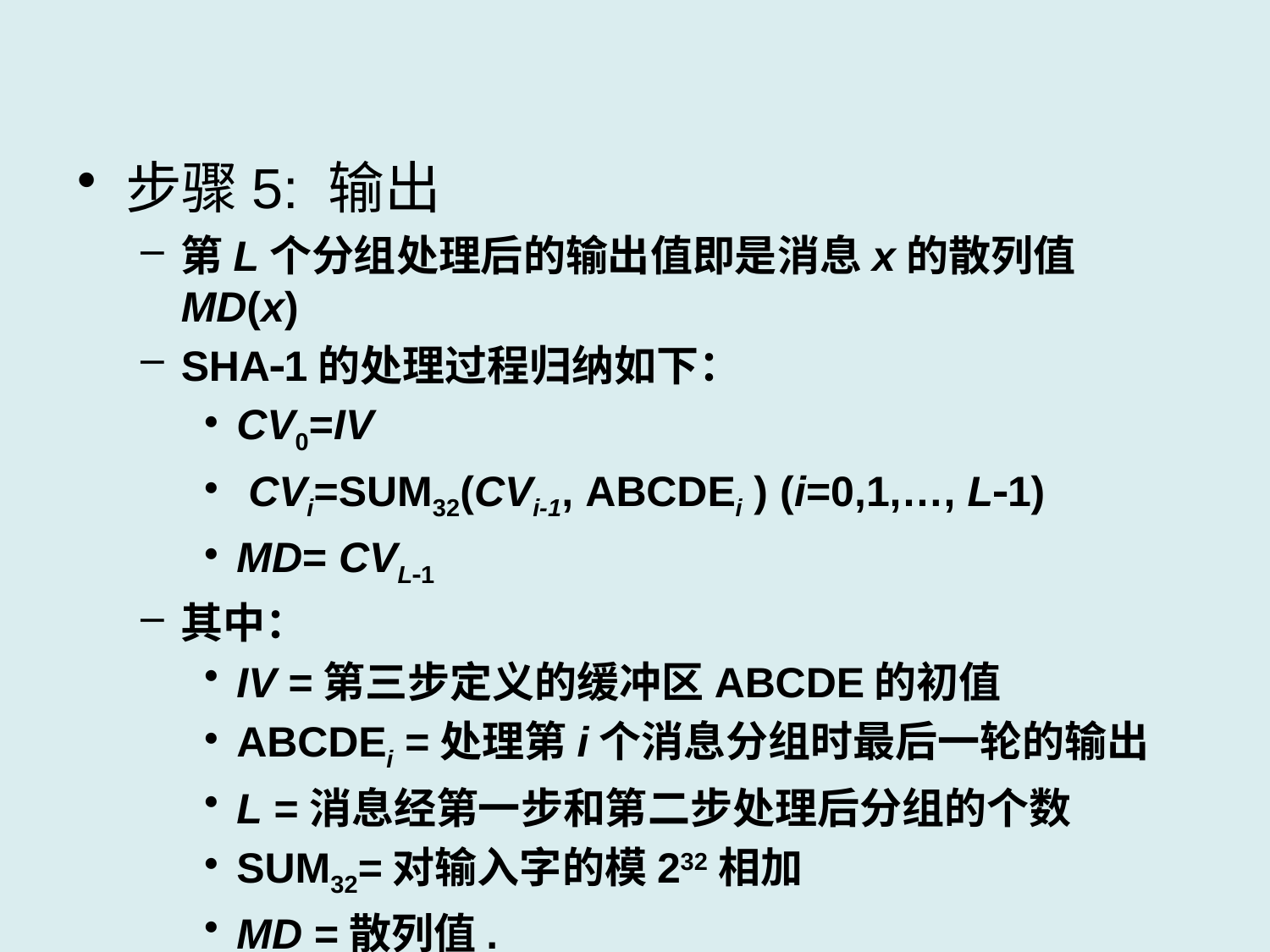

步骤5: 输出
第L个分组处理后的输出值即是消息x的散列值MD(x)
SHA−1的处理过程归纳如下：
CV0=IV
 CVi=SUM32(CVi-1, ABCDEi ) (i=0,1,…, L−1)
MD= CVL−1
其中：
IV =第三步定义的缓冲区ABCDE的初值
ABCDEi =处理第i个消息分组时最后一轮的输出
L =消息经第一步和第二步处理后分组的个数
SUM32=对输入字的模232相加
MD =散列值.